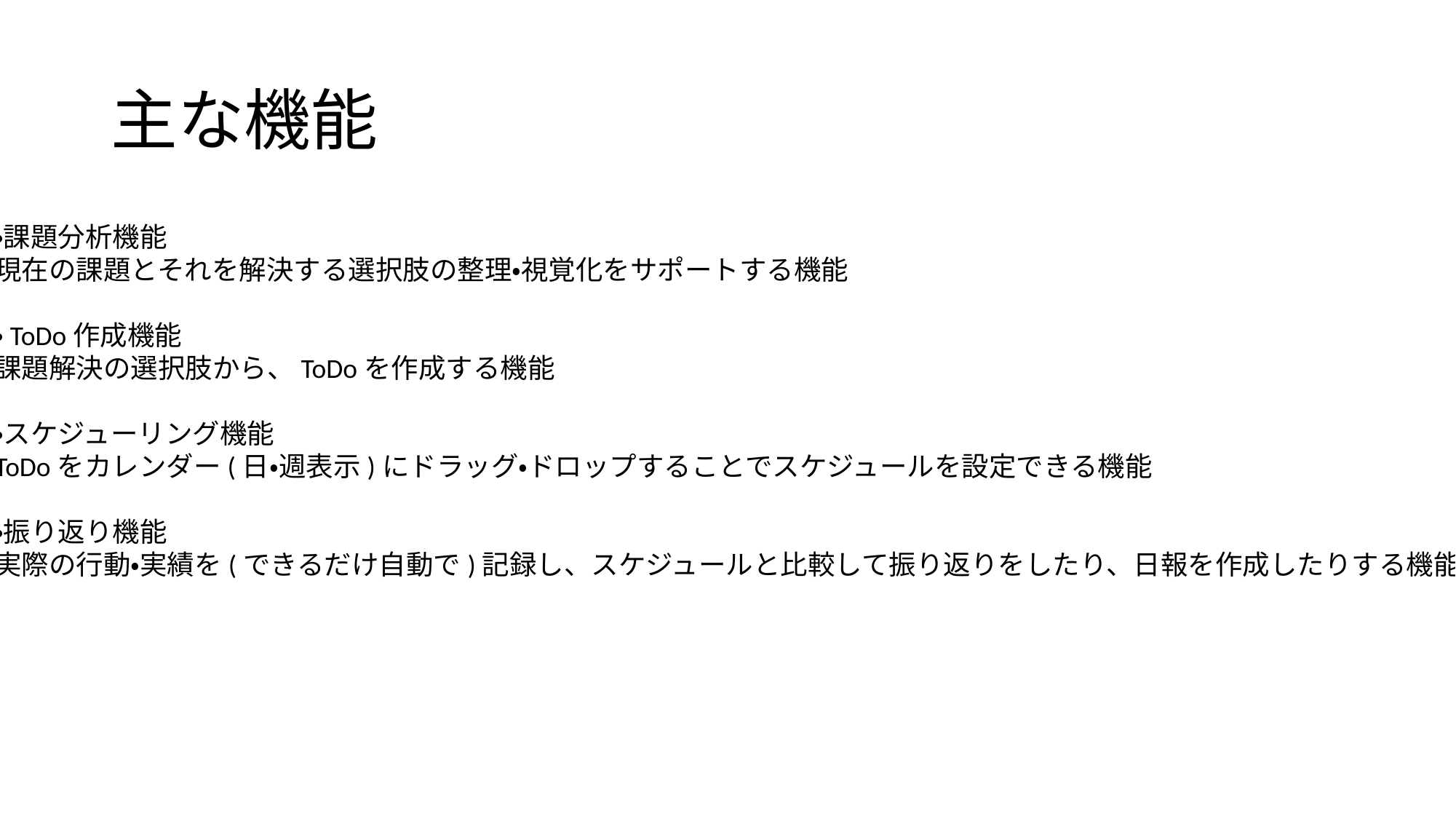

# 主な機能
・課題分析機能
現在の課題とそれを解決する選択肢の整理・視覚化をサポートする機能

・ToDo作成機能
課題解決の選択肢から、ToDoを作成する機能

・スケジューリング機能
ToDoをカレンダー(日・週表示)にドラッグ・ドロップすることでスケジュールを設定できる機能

・振り返り機能
実際の行動・実績を(できるだけ自動で)記録し、スケジュールと比較して振り返りをしたり、日報を作成したりする機能